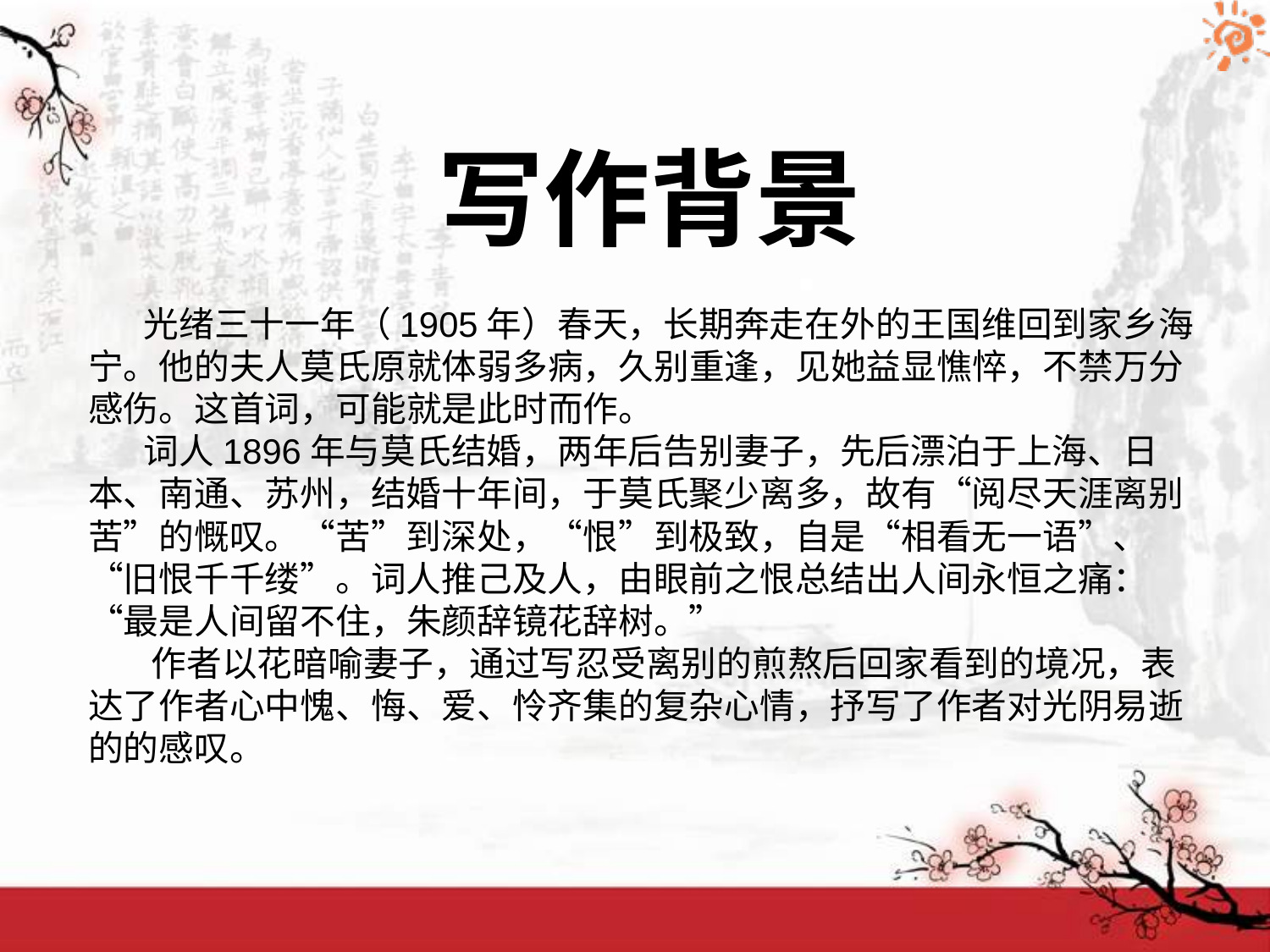

写作背景
      光绪三十一年（1905年）春天，长期奔走在外的王国维回到家乡海宁。他的夫人莫氏原就体弱多病，久别重逢，见她益显憔悴，不禁万分感伤。这首词，可能就是此时而作。
      词人1896年与莫氏结婚，两年后告别妻子，先后漂泊于上海、日本、南通、苏州，结婚十年间，于莫氏聚少离多，故有“阅尽天涯离别苦”的慨叹。“苦”到深处，“恨”到极致，自是“相看无一语”、“旧恨千千缕”。词人推己及人，由眼前之恨总结出人间永恒之痛：“最是人间留不住，朱颜辞镜花辞树。”
       作者以花暗喻妻子，通过写忍受离别的煎熬后回家看到的境况，表达了作者心中愧、悔、爱、怜齐集的复杂心情，抒写了作者对光阴易逝的的感叹。